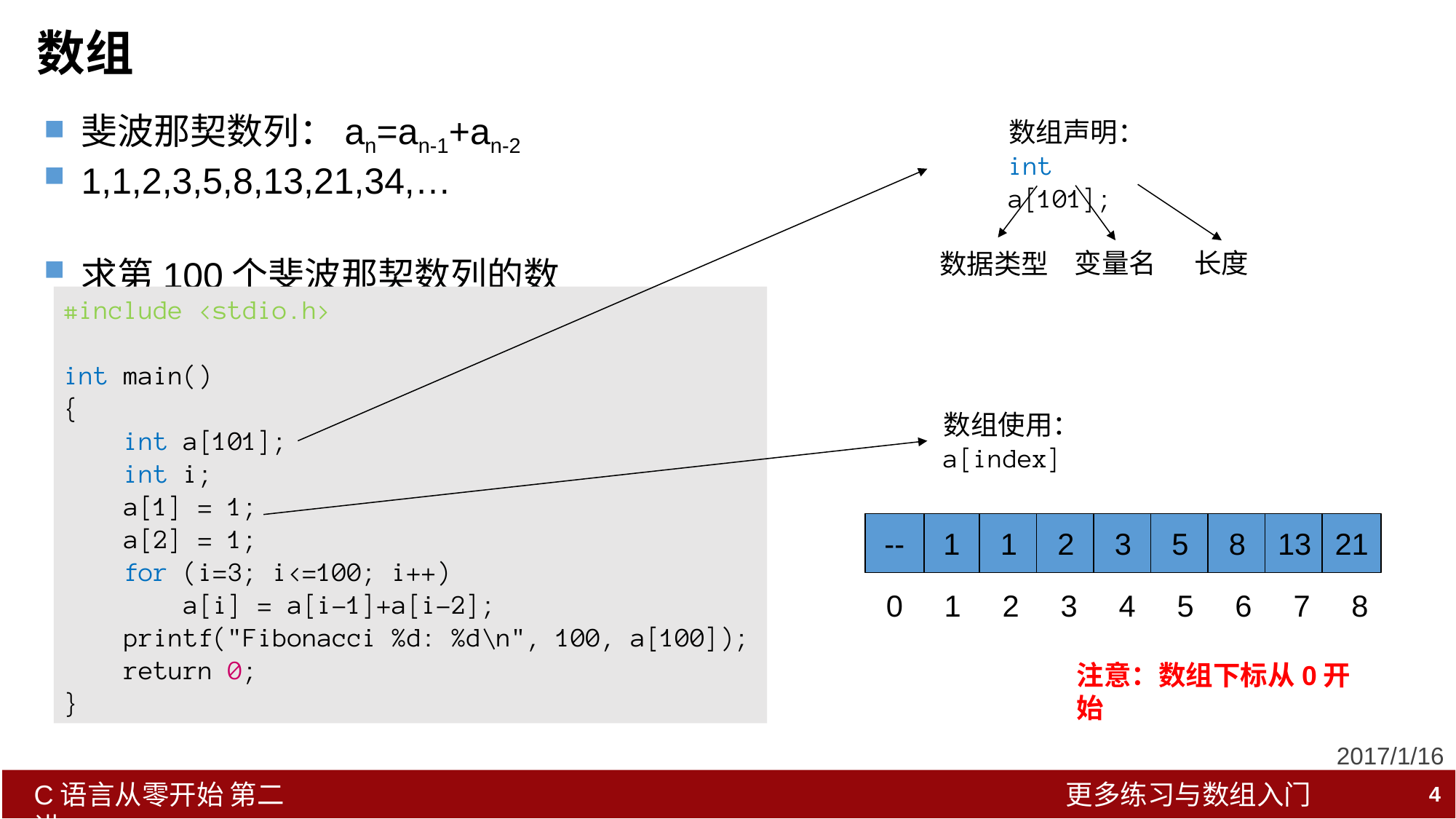

# 数组
斐波那契数列：an=an-1+an-2
1,1,2,3,5,8,13,21,34,…

求第100个斐波那契数列的数
数组声明：
int a[101];
变量名
长度
数据类型
#include <stdio.h>

int main()
{
    int a[101];
    int i;
    a[1] = 1;
    a[2] = 1;
    for (i=3; i<=100; i++)
        a[i] = a[i-1]+a[i-2];
    printf("Fibonacci %d: %d\n", 100, a[100]);
    return 0;
}
数组使用：
a[index]
--
1
1
2
3
5
8
13
21
0
1
2
3
4
5
6
7
8
注意：数组下标从0开始
2017/1/16
4